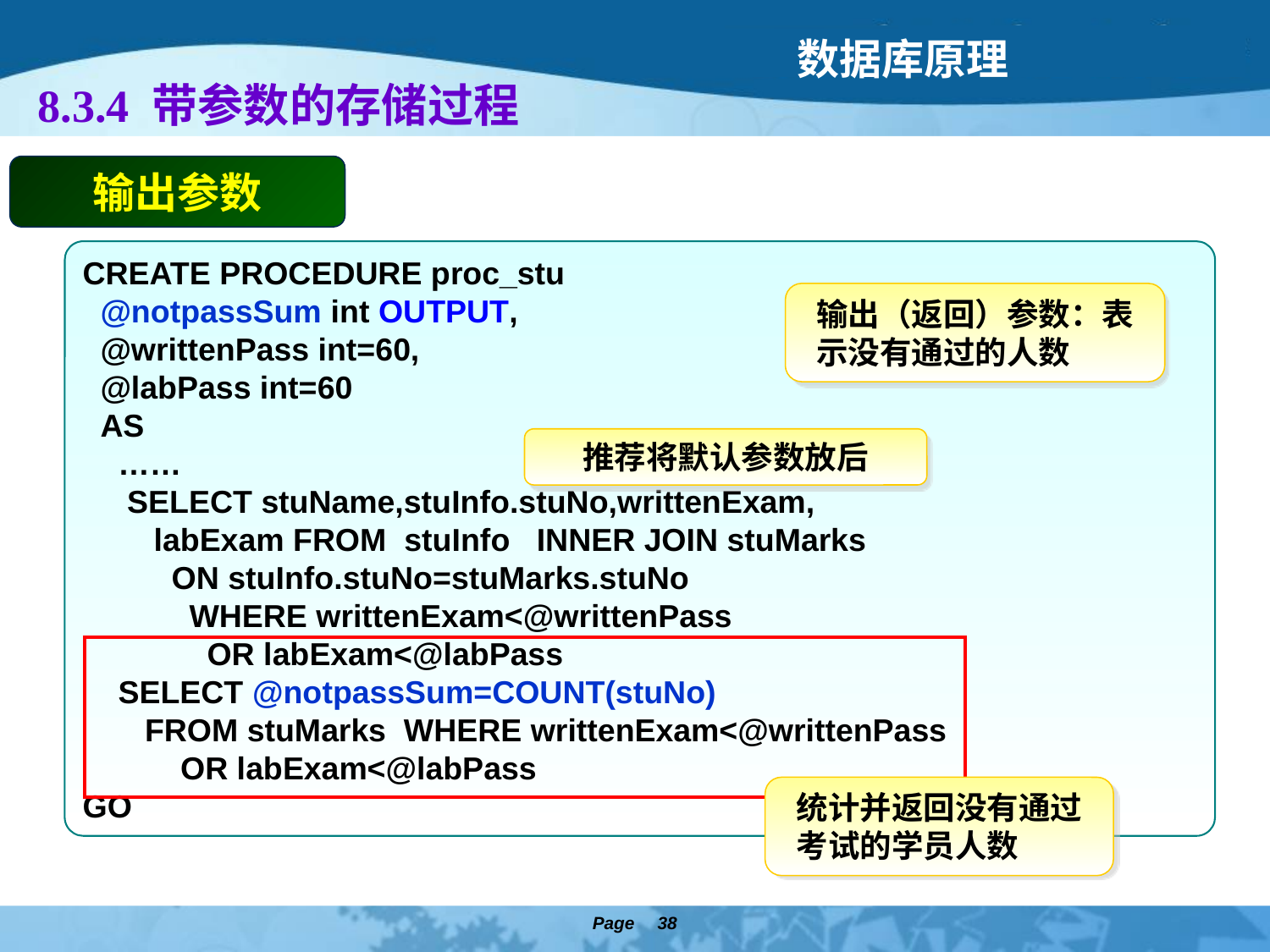

# 8.3.4 带参数的存储过程
输出参数
CREATE PROCEDURE proc_stu
  @notpassSum int OUTPUT,
  @writtenPass int=60,
  @labPass int=60
  AS
    ……
     SELECT stuName,stuInfo.stuNo,writtenExam,
        labExam FROM  stuInfo   INNER JOIN stuMarks
          ON stuInfo.stuNo=stuMarks.stuNo
            WHERE writtenExam<@writtenPass
              OR labExam<@labPass
    SELECT @notpassSum=COUNT(stuNo)
       FROM stuMarks  WHERE writtenExam<@writtenPass
           OR labExam<@labPass
GO

输出（返回）参数：表示没有通过的人数
推荐将默认参数放后

统计并返回没有通过考试的学员人数